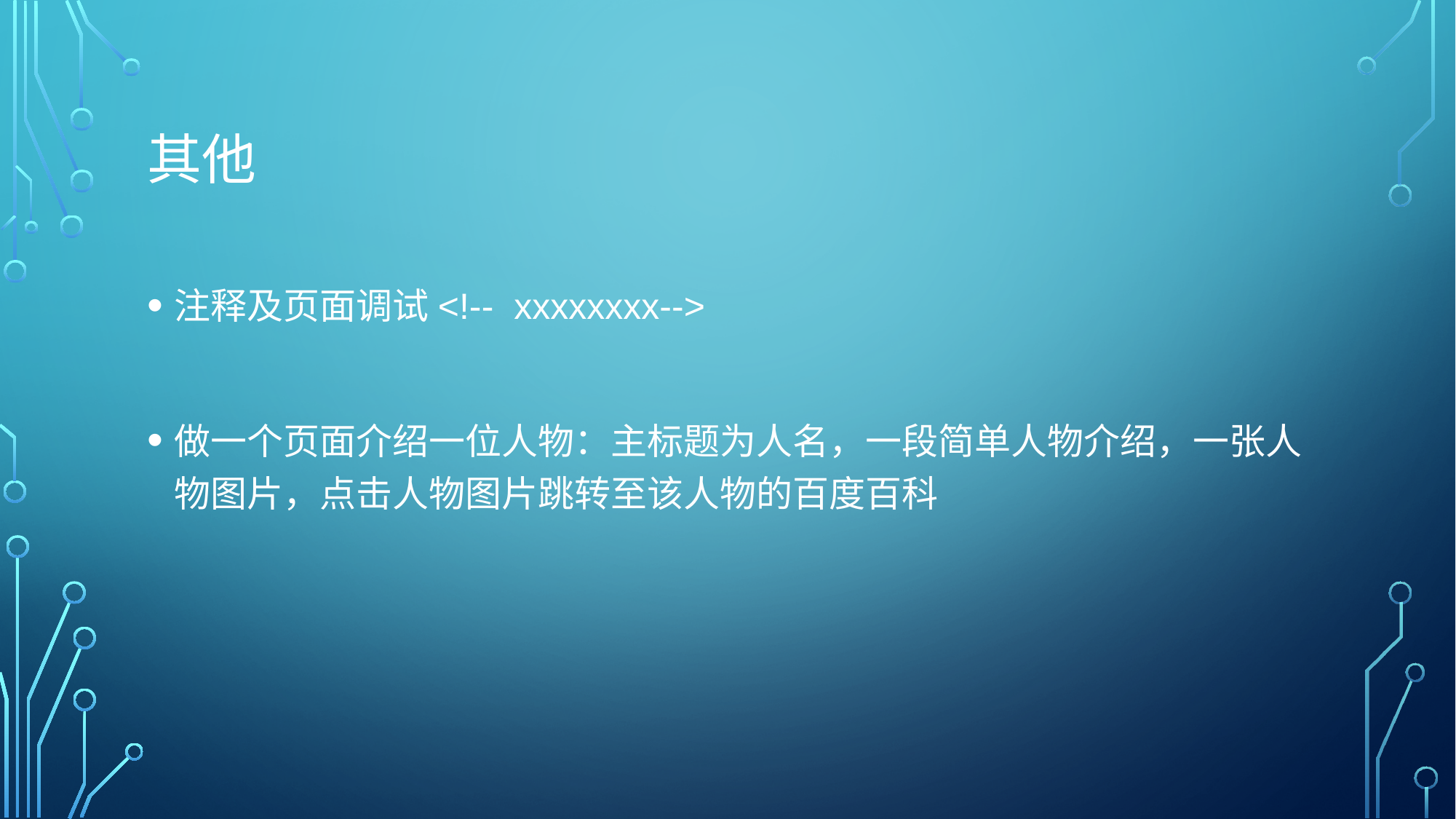

# 其他
注释及页面调试<!--  xxxxxxxx-->

做一个页面介绍一位人物：主标题为人名，一段简单人物介绍，一张人物图片，点击人物图片跳转至该人物的百度百科